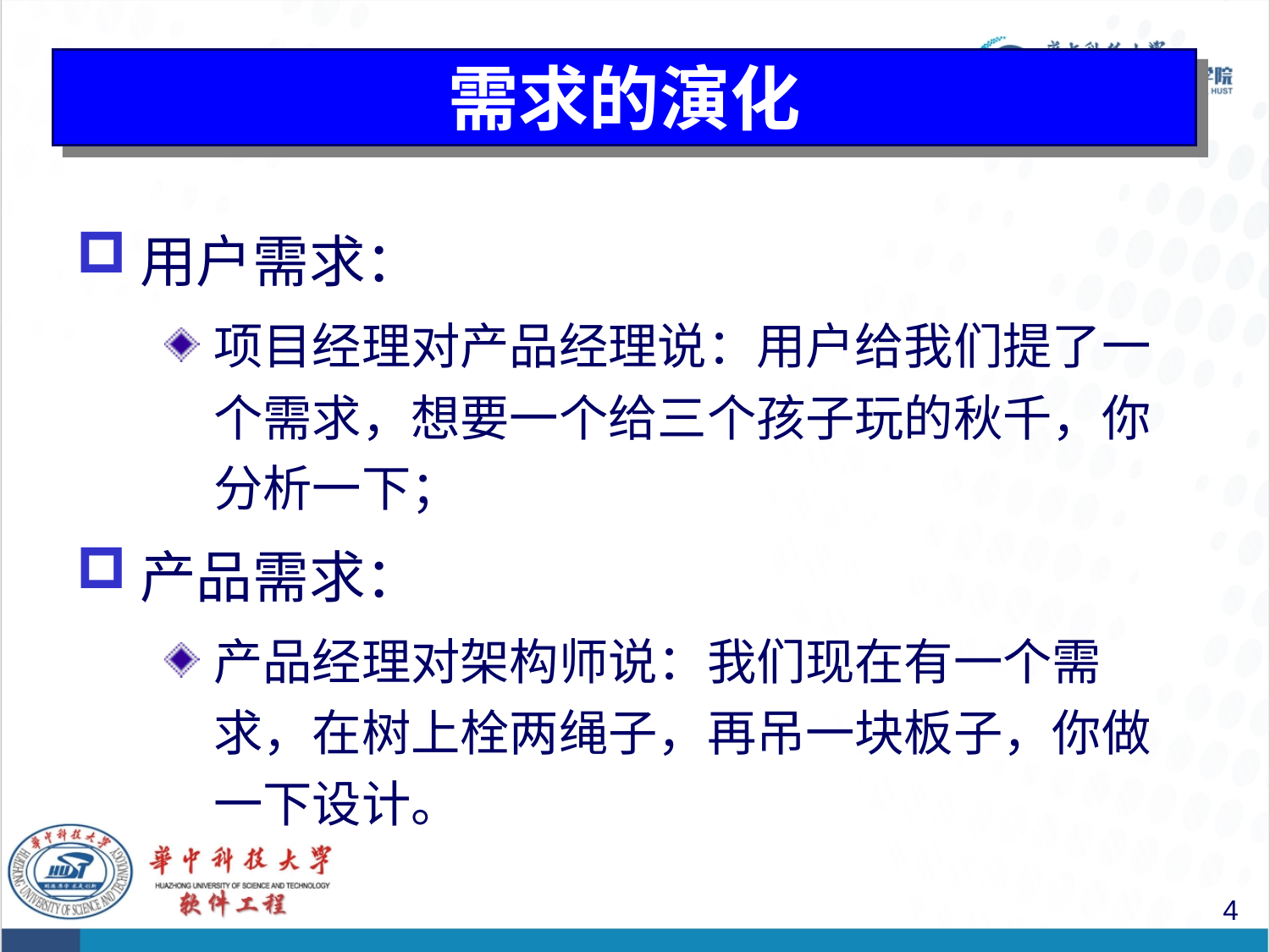

# 需求的演化
用户需求：
项目经理对产品经理说：用户给我们提了一个需求，想要一个给三个孩子玩的秋千，你分析一下；
产品需求：
产品经理对架构师说：我们现在有一个需求，在树上栓两绳子，再吊一块板子，你做一下设计。
4